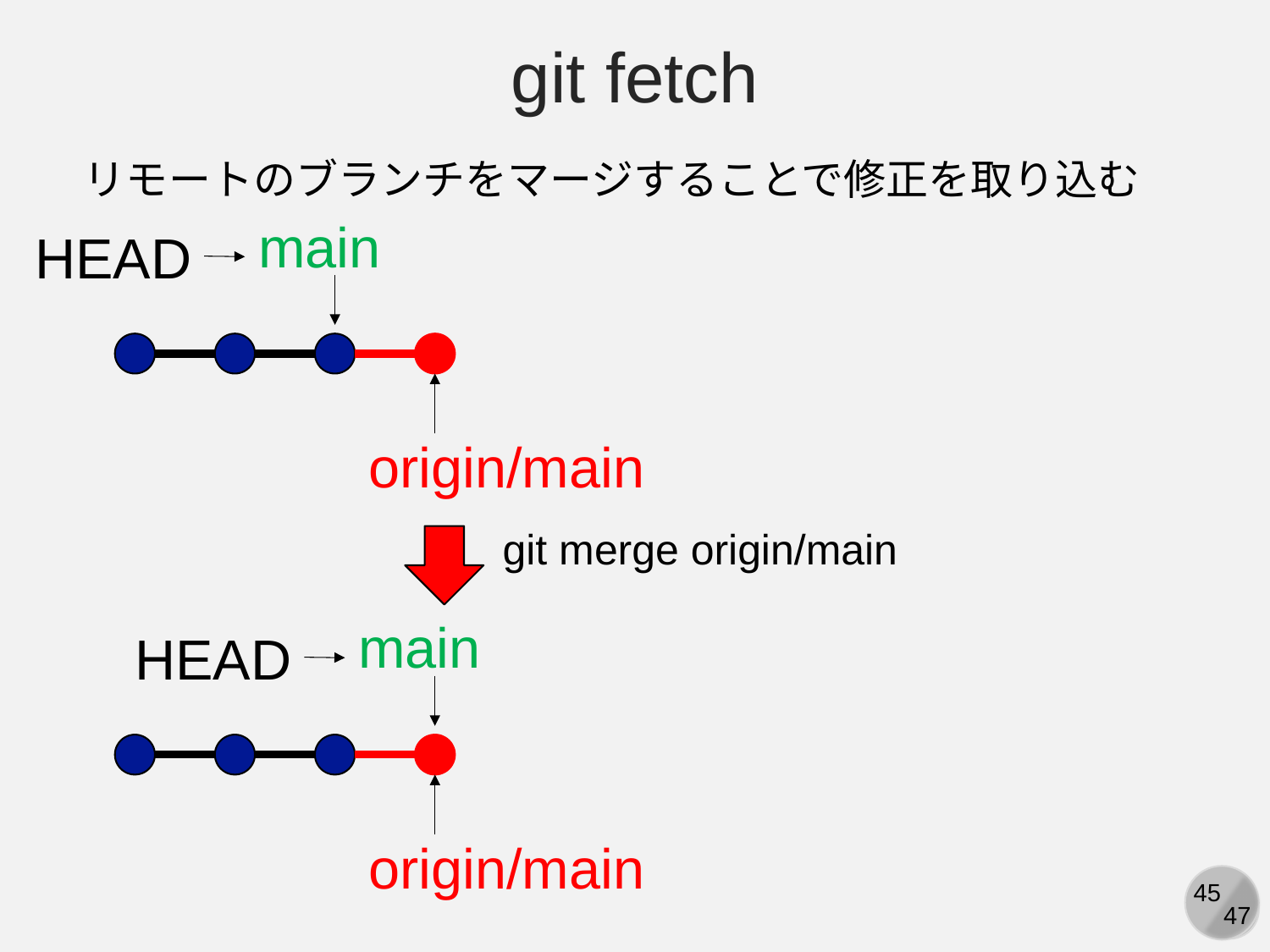

git fetch
リモートのブランチをマージすることで修正を取り込む
main
HEAD

origin/main
git merge origin/main

main
HEAD

origin/main